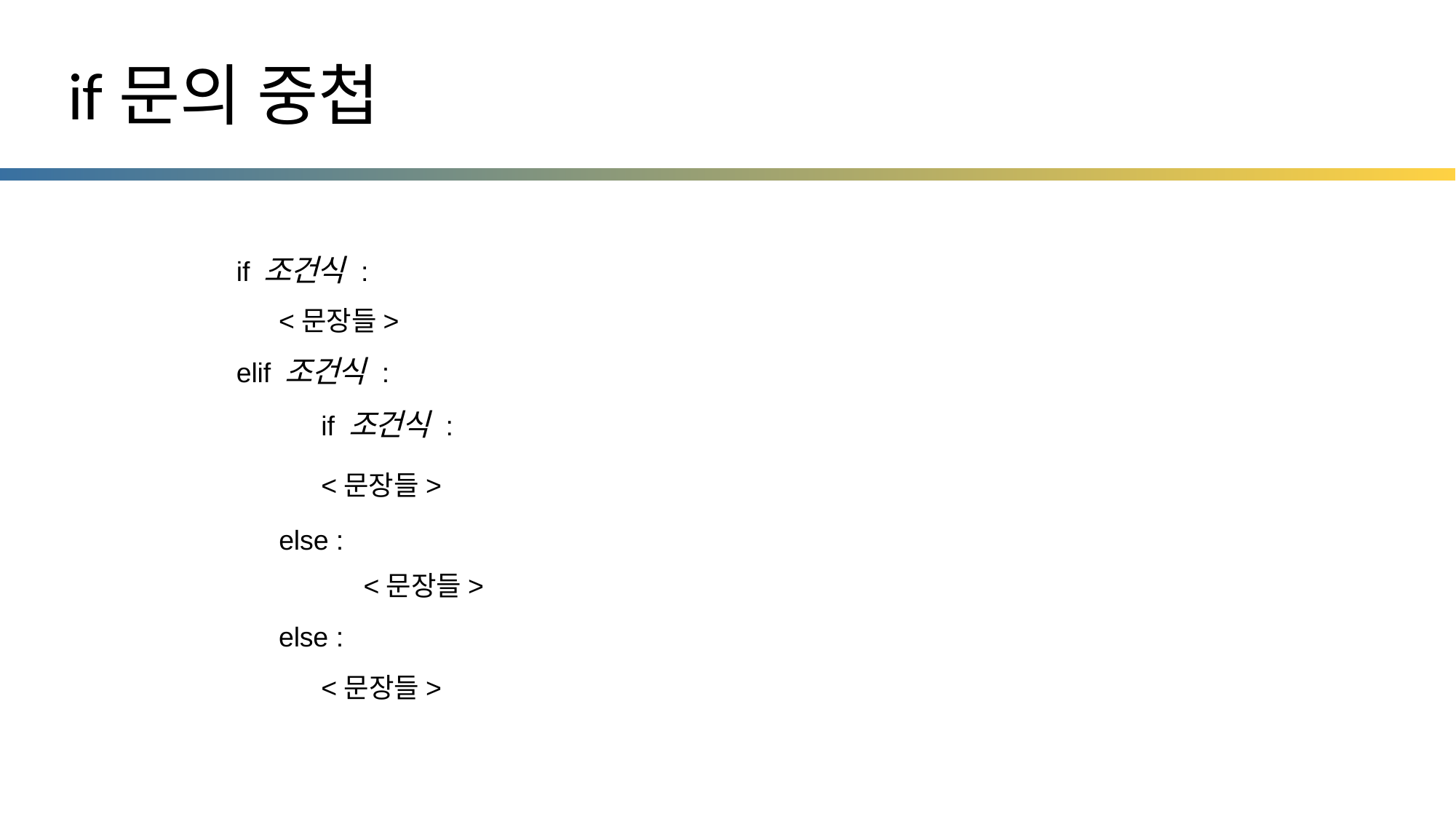

# if문의 중첩
if 조건식 :
<문장들>  elif 조건식 :
if 조건식 :
<문장들>  else :
<문장들>
else :
<문장들>